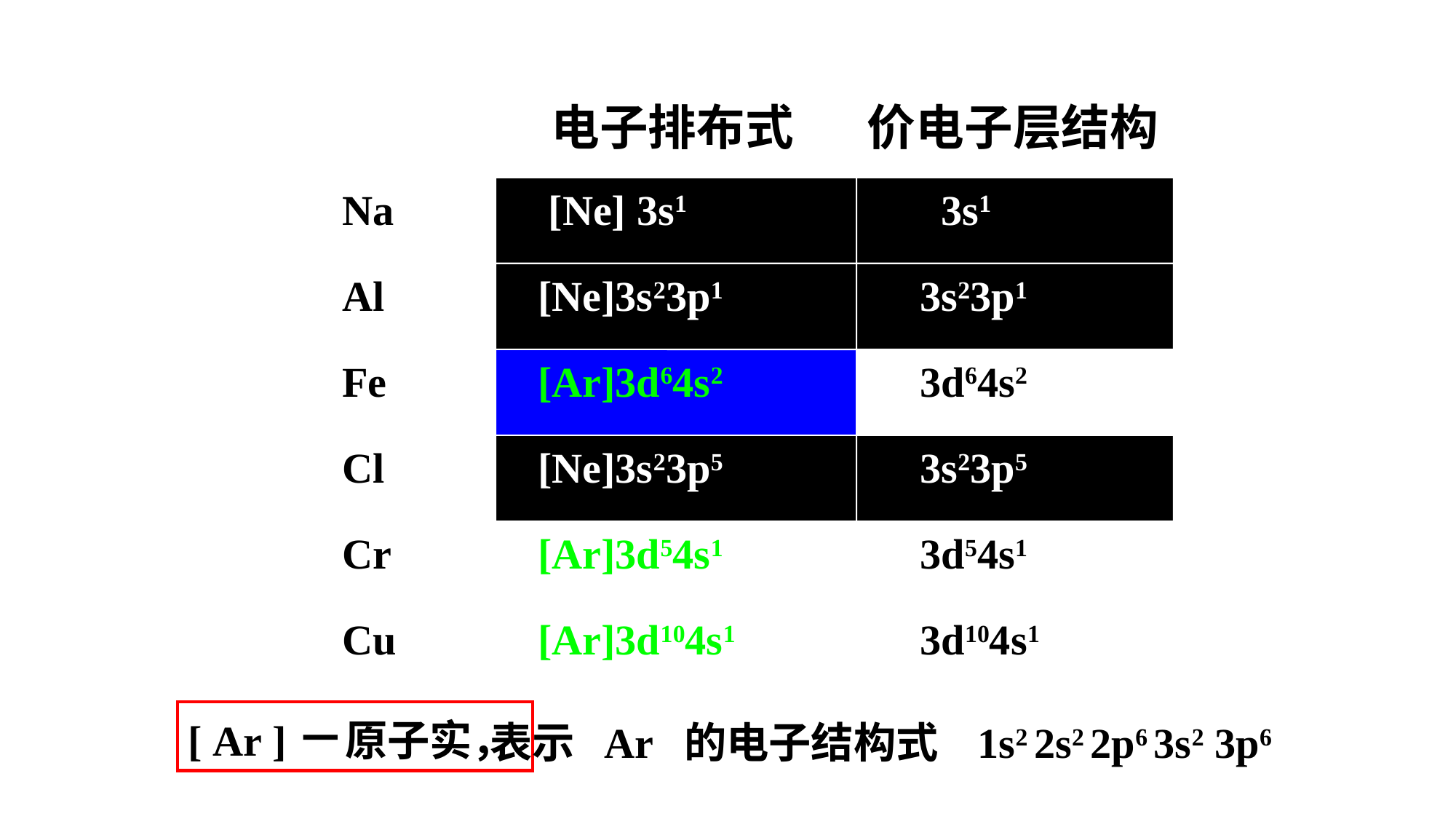

原子

   电子排布式

价电子层结构

    Na

    [Ne] 3s1
       3s1
    Al

   [Ne]3s23p1
     3s23p1
   [Ar]3d64s2
     3d64s2
    Fe

    Cl

   [Ne]3s23p5
     3s23p5
    Cr

   [Ar]3d54s1
     3d54s1
    Cu

   [Ar]3d104s1
     3d104s1

[ Ar ]－原子实，
表示  Ar  的电子结构式   1s2 2s2 2p6 3s2 3p6